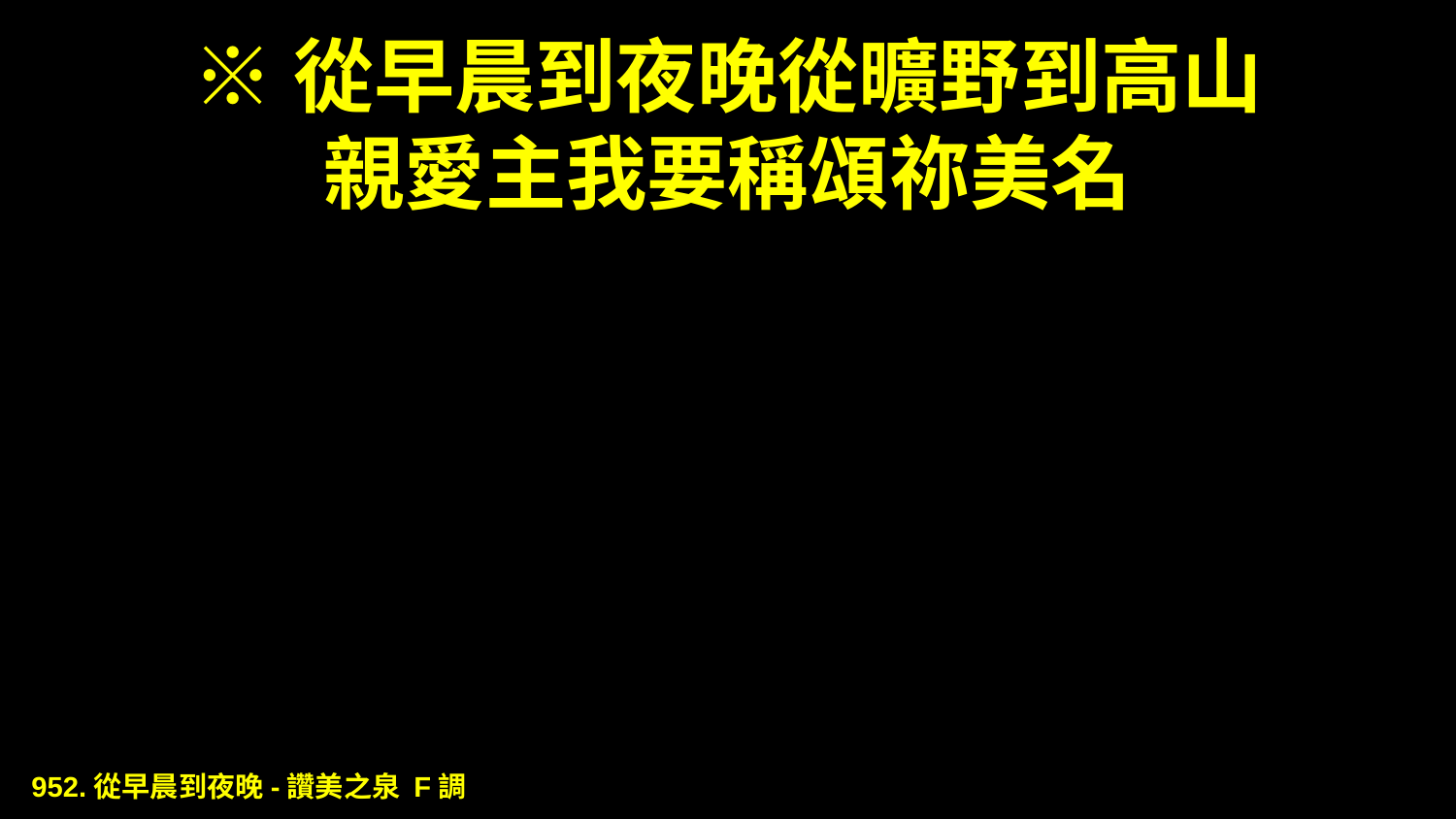

# ※從早晨到夜晚從曠野到高山 親愛主我要稱頌祢美名
952.從早晨到夜晚-讚美之泉 F調